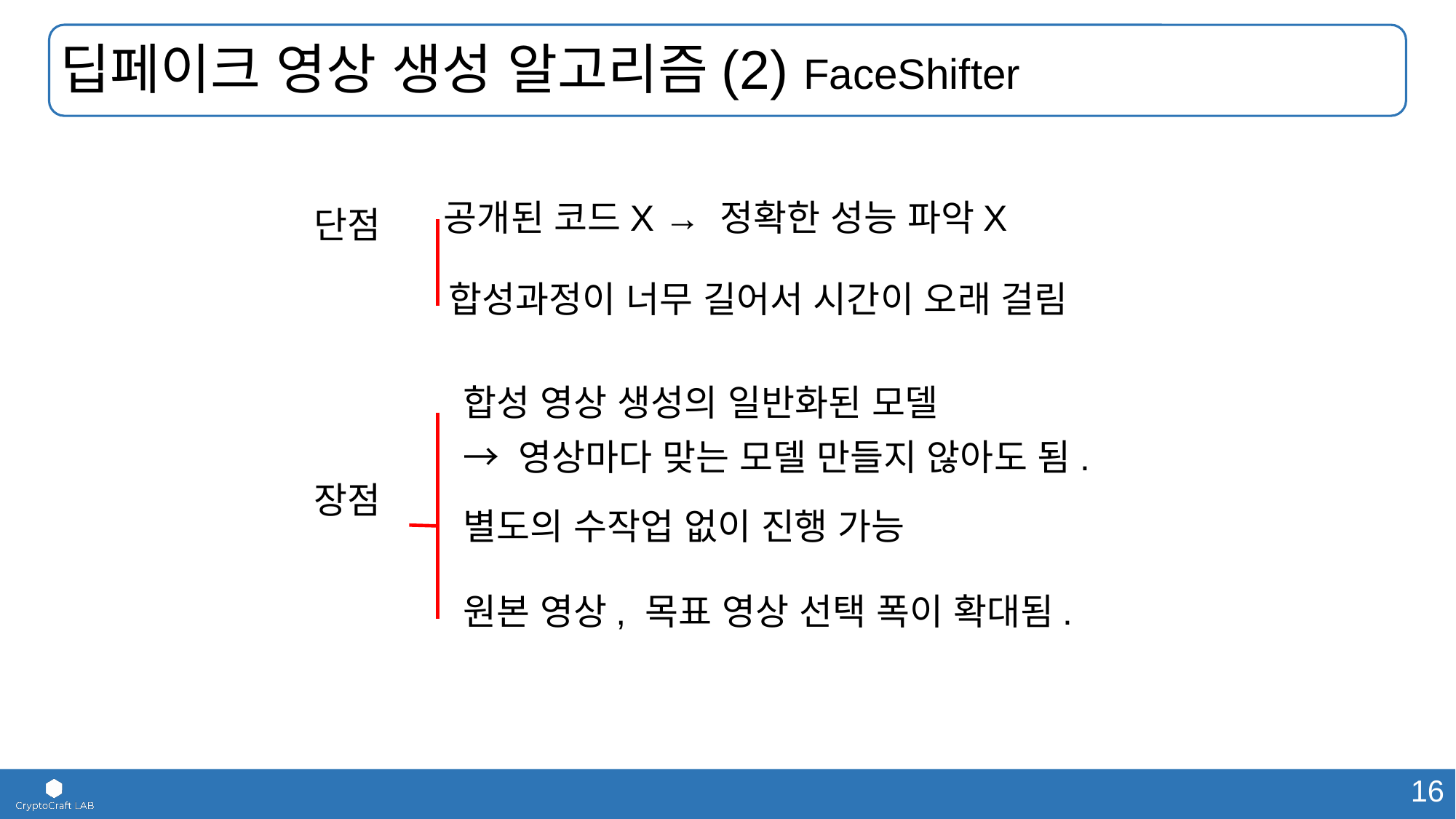

딥페이크 영상 생성 알고리즘(2) FaceShifter
공개된 코드X → 정확한 성능 파악X
단점
합성과정이 너무 길어서 시간이 오래 걸림
합성 영상 생성의 일반화된 모델
→ 영상마다 맞는 모델 만들지 않아도 됨.
장점
별도의 수작업 없이 진행 가능
원본 영상, 목표 영상 선택 폭이 확대됨.